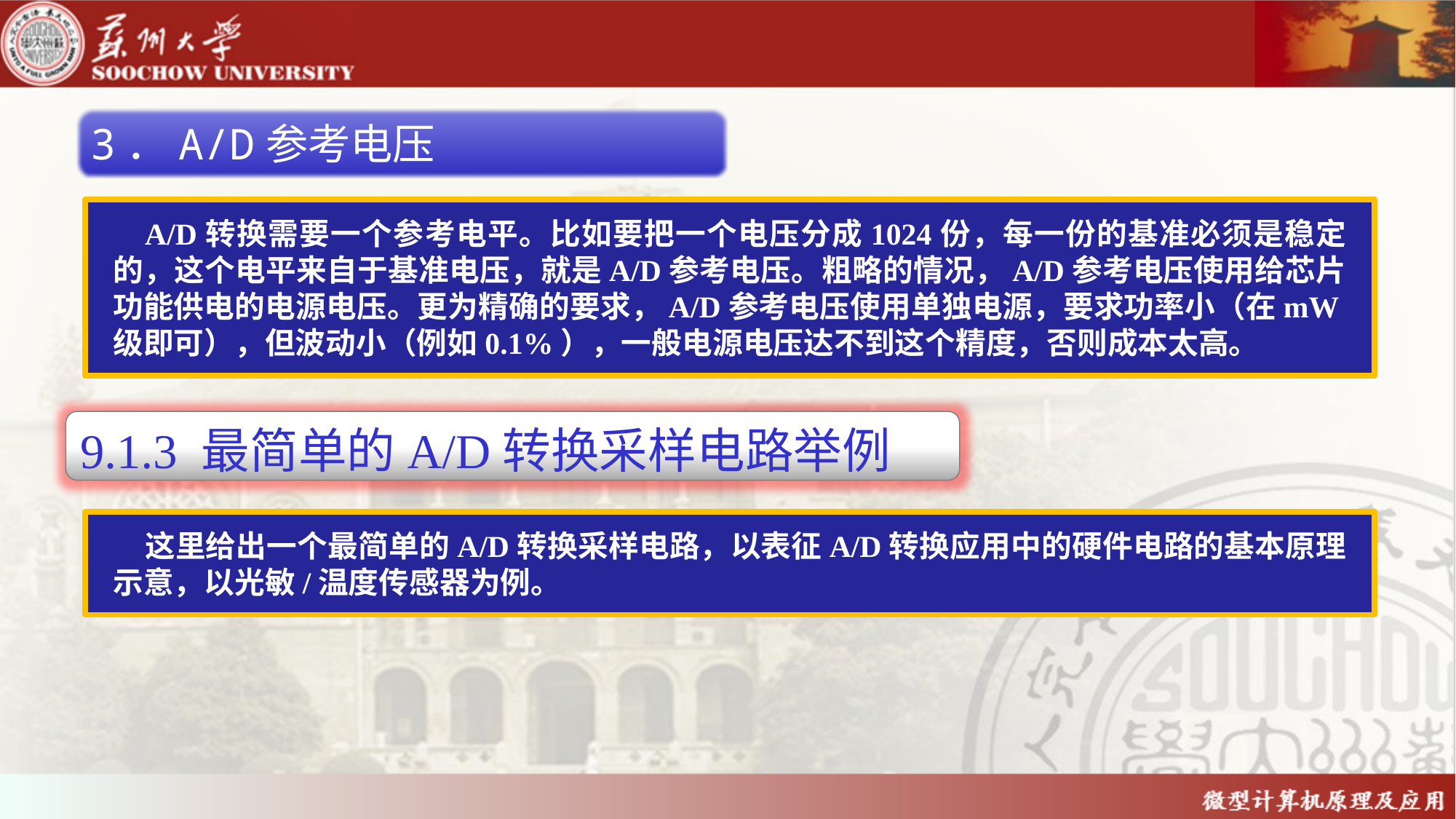

3．A/D参考电压
A/D转换需要一个参考电平。比如要把一个电压分成1024份，每一份的基准必须是稳定的，这个电平来自于基准电压，就是A/D参考电压。粗略的情况，A/D参考电压使用给芯片功能供电的电源电压。更为精确的要求，A/D参考电压使用单独电源，要求功率小（在mW级即可），但波动小（例如0.1%），一般电源电压达不到这个精度，否则成本太高。
9.1.3 最简单的A/D转换采样电路举例
这里给出一个最简单的A/D转换采样电路，以表征A/D转换应用中的硬件电路的基本原理示意，以光敏/温度传感器为例。